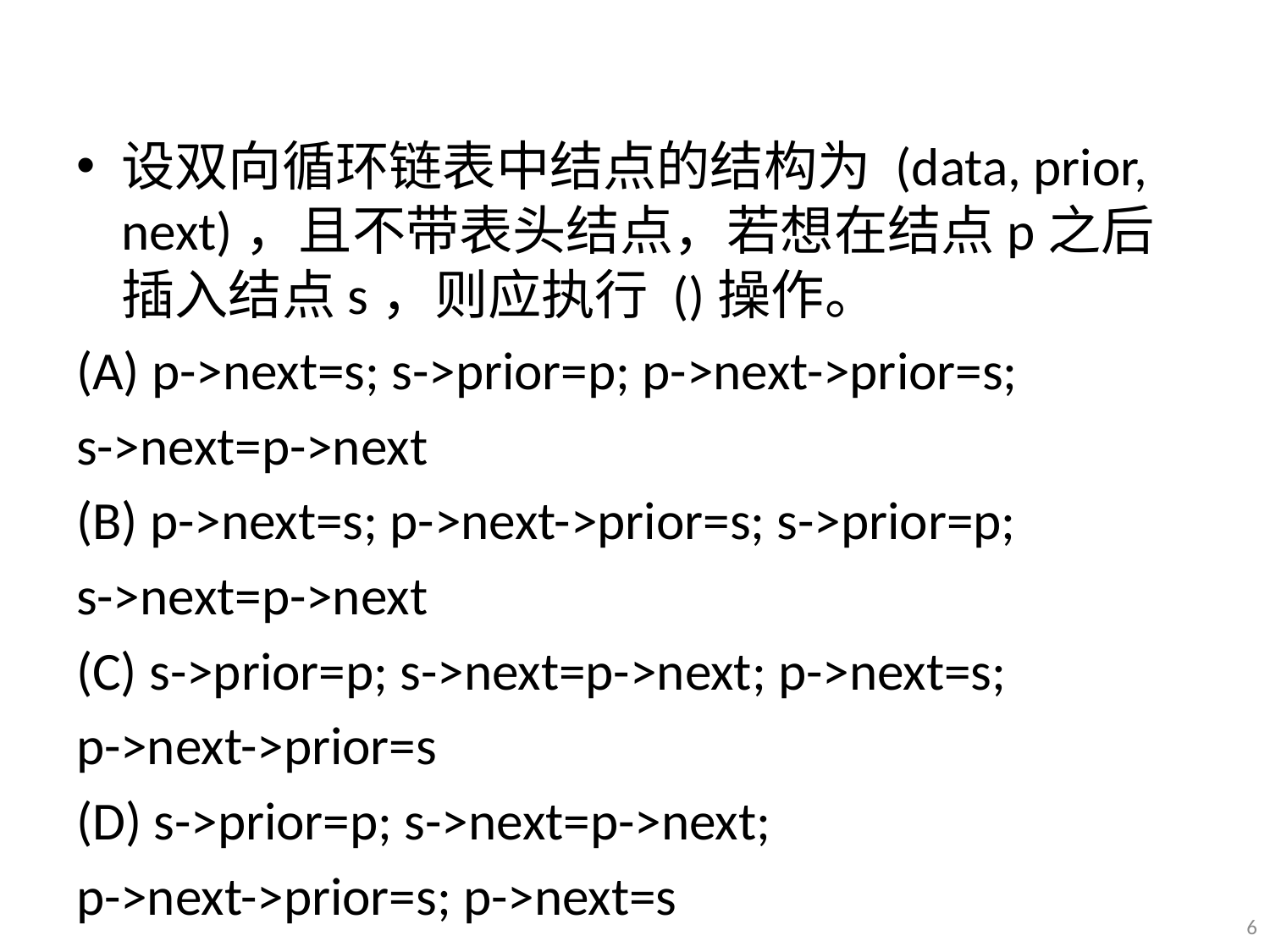

#
设双向循环链表中结点的结构为 (data, prior, next)，且不带表头结点，若想在结点p之后插入结点s，则应执行 ()操作。
(A) p->next=s; s->prior=p; p->next->prior=s;
s->next=p->next
(B) p->next=s; p->next->prior=s; s->prior=p;
s->next=p->next
(C) s->prior=p; s->next=p->next; p->next=s;
p->next->prior=s
(D) s->prior=p; s->next=p->next;
p->next->prior=s; p->next=s

6